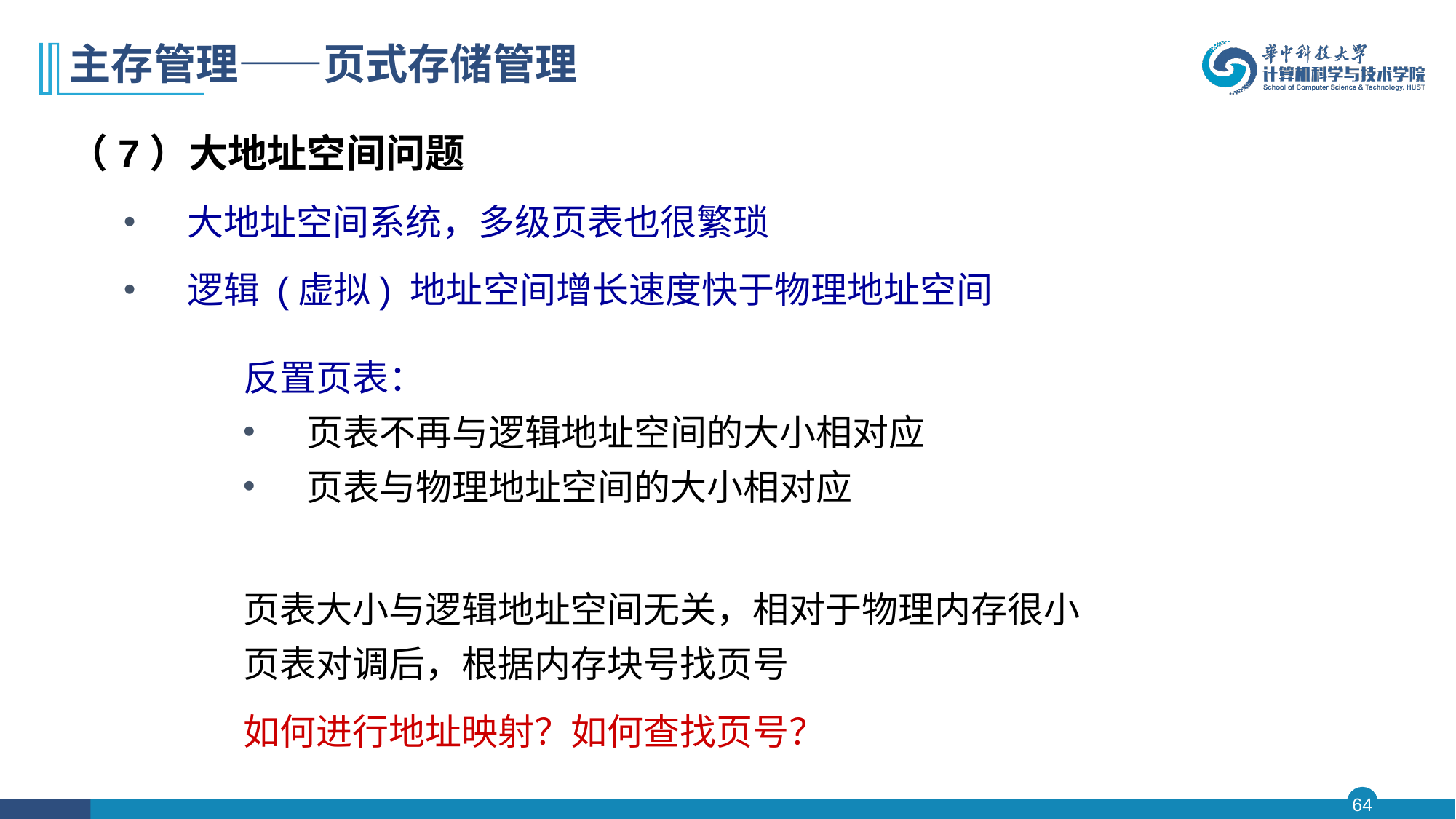

# 主存管理——页式存储管理
（7）大地址空间问题
大地址空间系统，多级页表也很繁琐
逻辑 (虚拟) 地址空间增长速度快于物理地址空间
反置页表：
页表不再与逻辑地址空间的大小相对应
页表与物理地址空间的大小相对应

页表大小与逻辑地址空间无关，相对于物理内存很小
页表对调后，根据内存块号找页号
如何进行地址映射？如何查找页号？